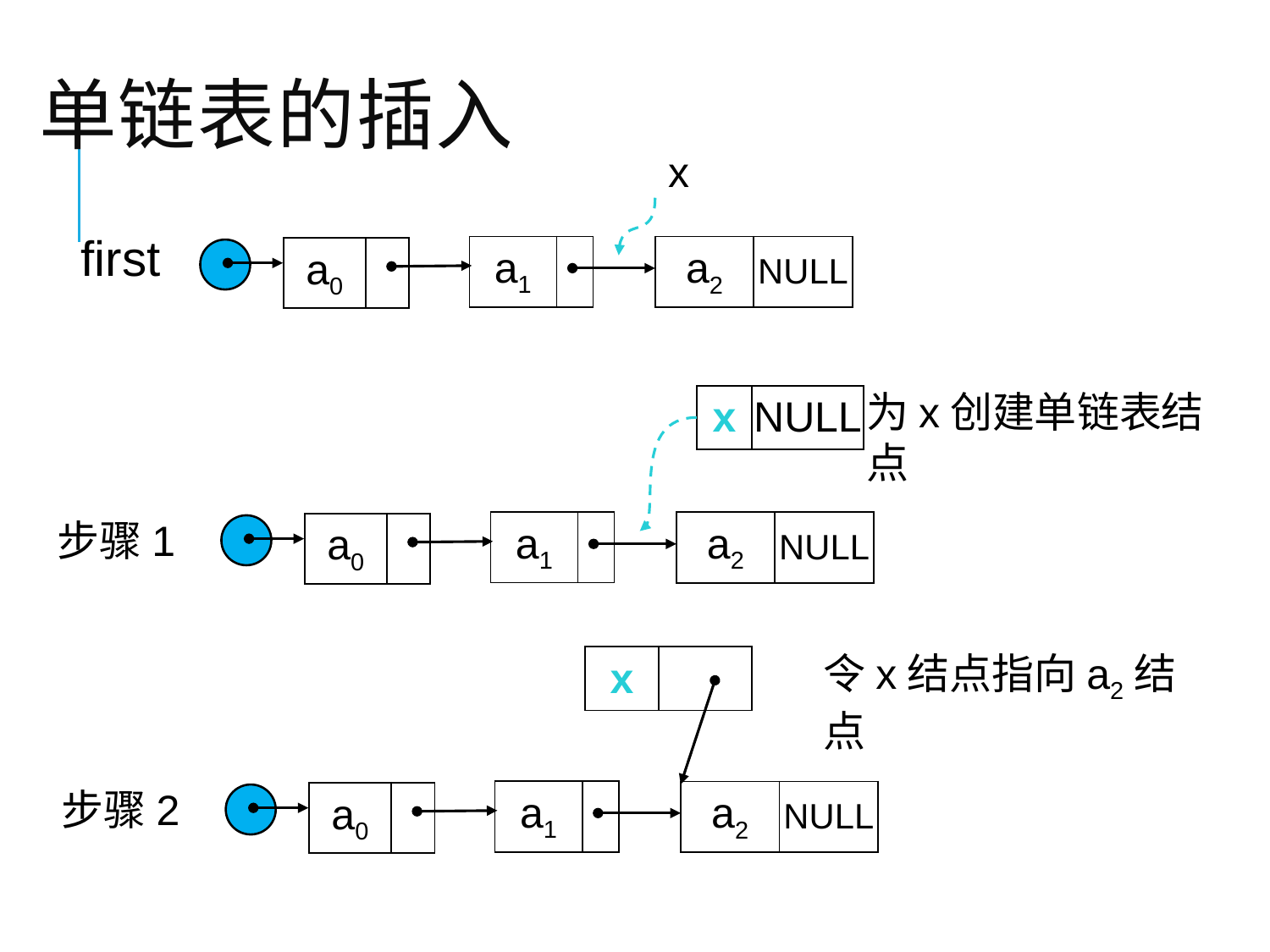

# 单链表的插入
x
first
| a1 |  |
| --- | --- |
| a2 | NULL |
| --- | --- |
| a0 |  |
| --- | --- |

为x创建单链表结点
| x | NULL |
| --- | --- |
步骤1
| a1 |  |
| --- | --- |
| a2 | NULL |
| --- | --- |
| a0 |  |
| --- | --- |

令x结点指向a2结点
| x |  |
| --- | --- |
步骤2
| a1 |  |
| --- | --- |
| a2 | NULL |
| --- | --- |
| a0 |  |
| --- | --- |